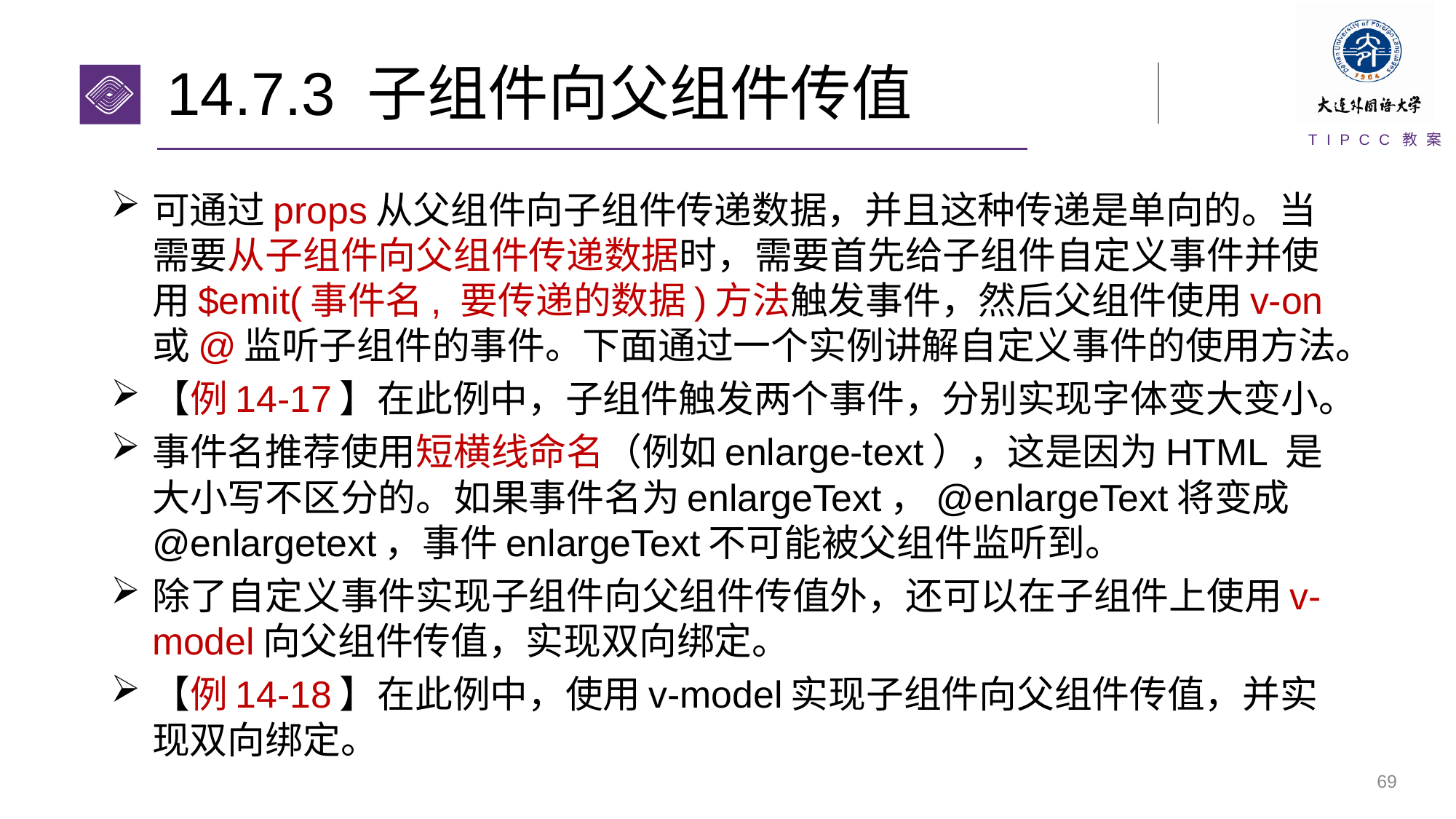

# 14.7.3 子组件向父组件传值
可通过props从父组件向子组件传递数据，并且这种传递是单向的。当需要从子组件向父组件传递数据时，需要首先给子组件自定义事件并使用$emit(事件名, 要传递的数据)方法触发事件，然后父组件使用v-on或@监听子组件的事件。下面通过一个实例讲解自定义事件的使用方法。
【例14-17】在此例中，子组件触发两个事件，分别实现字体变大变小。
事件名推荐使用短横线命名（例如enlarge-text），这是因为HTML 是大小写不区分的。如果事件名为enlargeText，@enlargeText将变成@enlargetext，事件enlargeText不可能被父组件监听到。
除了自定义事件实现子组件向父组件传值外，还可以在子组件上使用v-model向父组件传值，实现双向绑定。
【例14-18】在此例中，使用v-model实现子组件向父组件传值，并实现双向绑定。
69